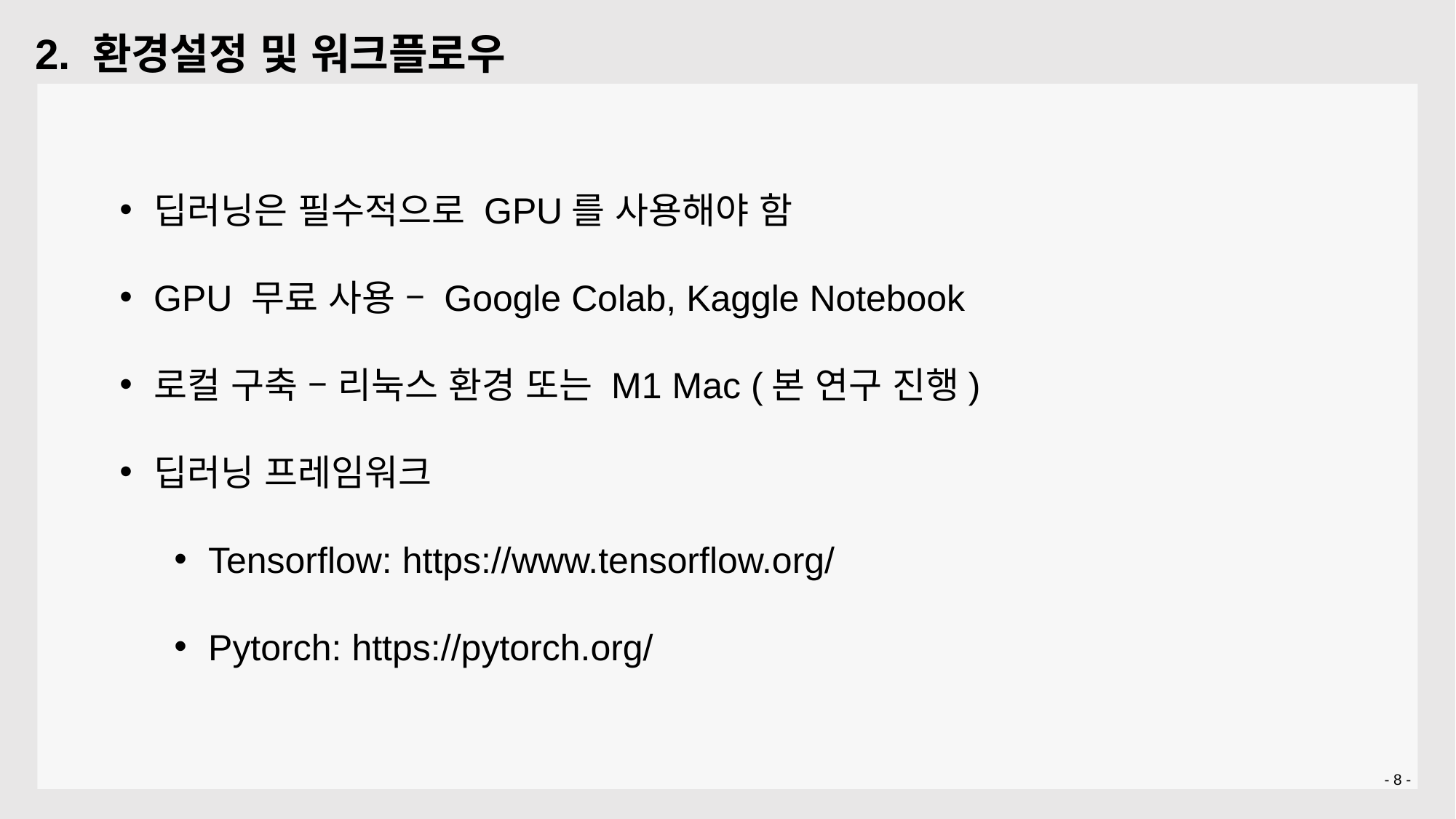

2. 환경설정 및 워크플로우
딥러닝은 필수적으로 GPU를 사용해야 함
GPU 무료 사용 – Google Colab, Kaggle Notebook
로컬 구축 – 리눅스 환경 또는 M1 Mac (본 연구 진행)
딥러닝 프레임워크
Tensorflow: https://www.tensorflow.org/
Pytorch: https://pytorch.org/
- 8 -